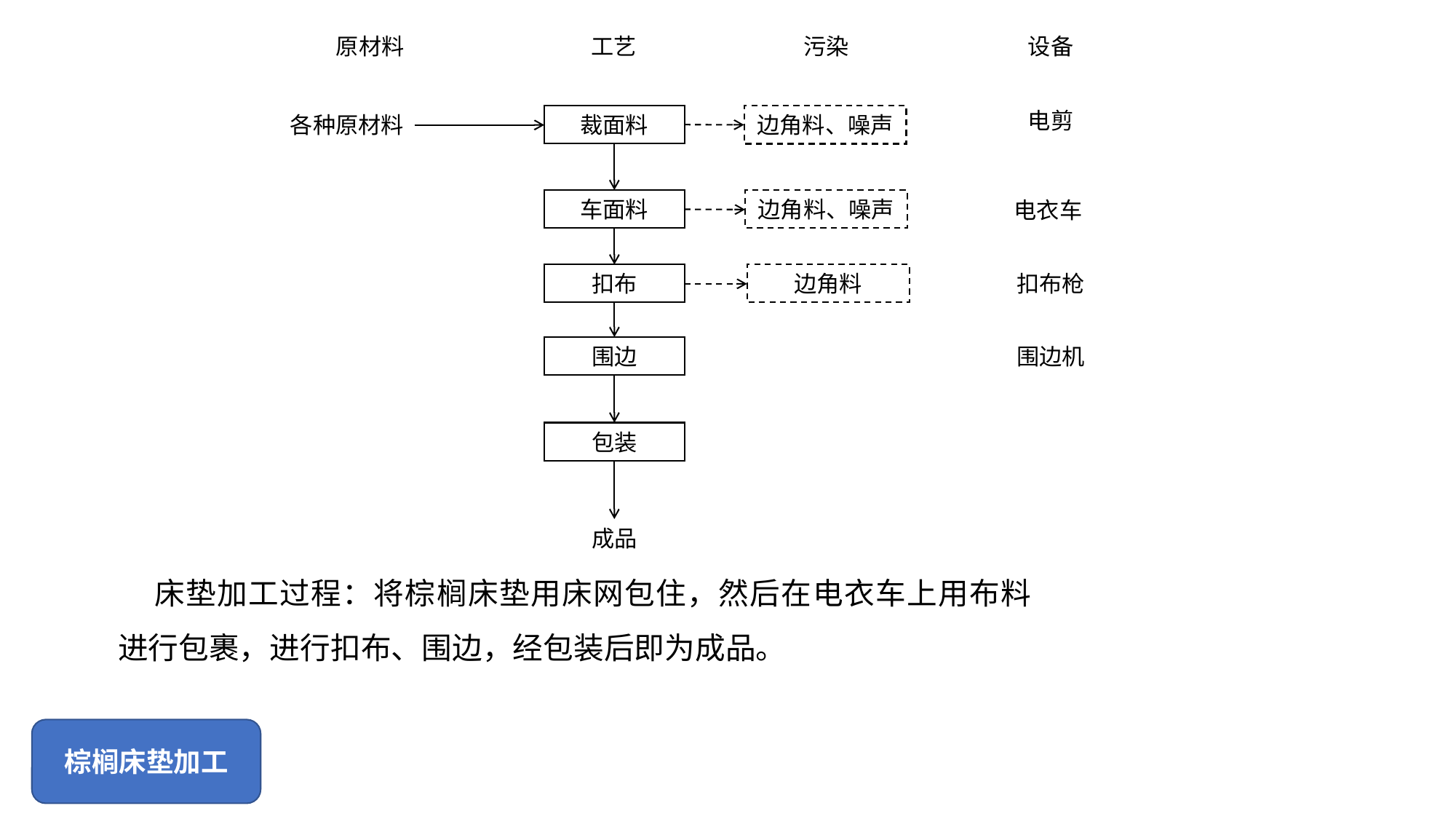

原材料
工艺
污染
设备
各种原材料
车面料
边角料、噪声
电衣车
成品
扣布
围边机
围边
边角料
电剪
裁面料
边角料、噪声
扣布枪
包装
床垫加工过程：将棕榈床垫用床网包住，然后在电衣车上用布料进行包裹，进行扣布、围边，经包装后即为成品。
棕榈床垫加工